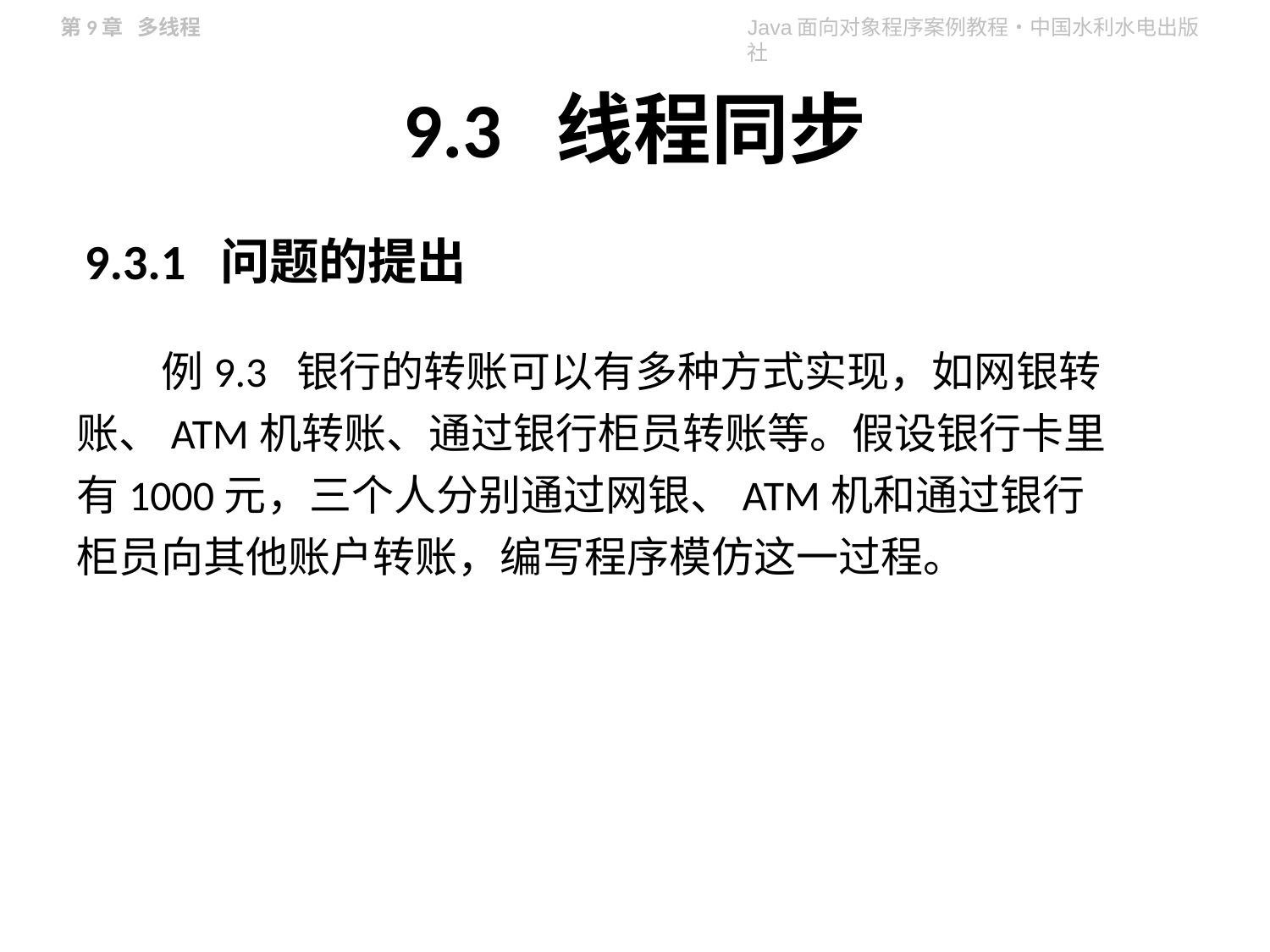

# 9.3  线程同步
9.3.1  问题的提出
例9.3  银行的转账可以有多种方式实现，如网银转账、ATM机转账、通过银行柜员转账等。假设银行卡里有1000元，三个人分别通过网银、ATM机和通过银行柜员向其他账户转账，编写程序模仿这一过程。